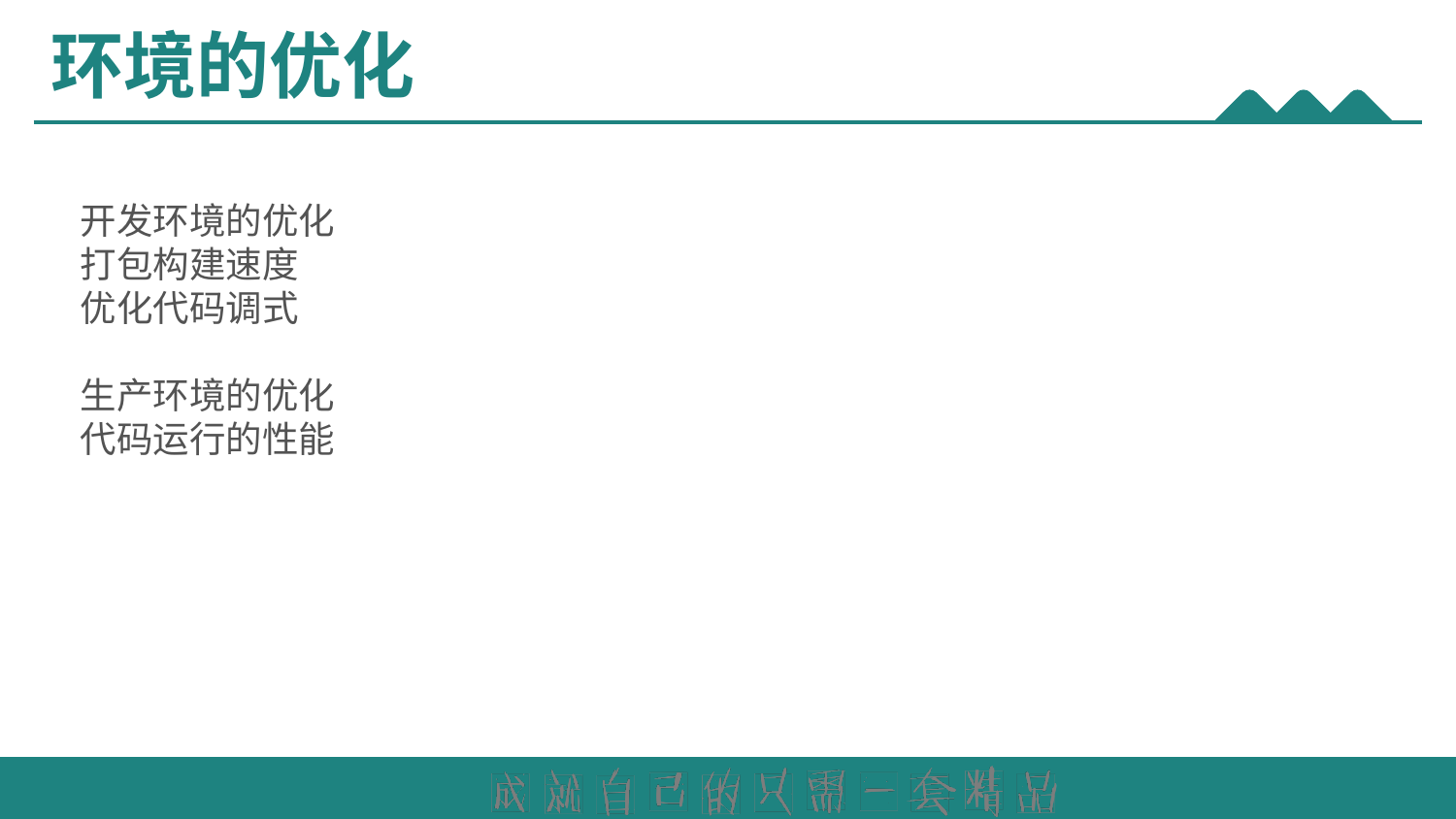

# 环境的优化
开发环境的优化
打包构建速度
优化代码调式

生产环境的优化
代码运行的性能